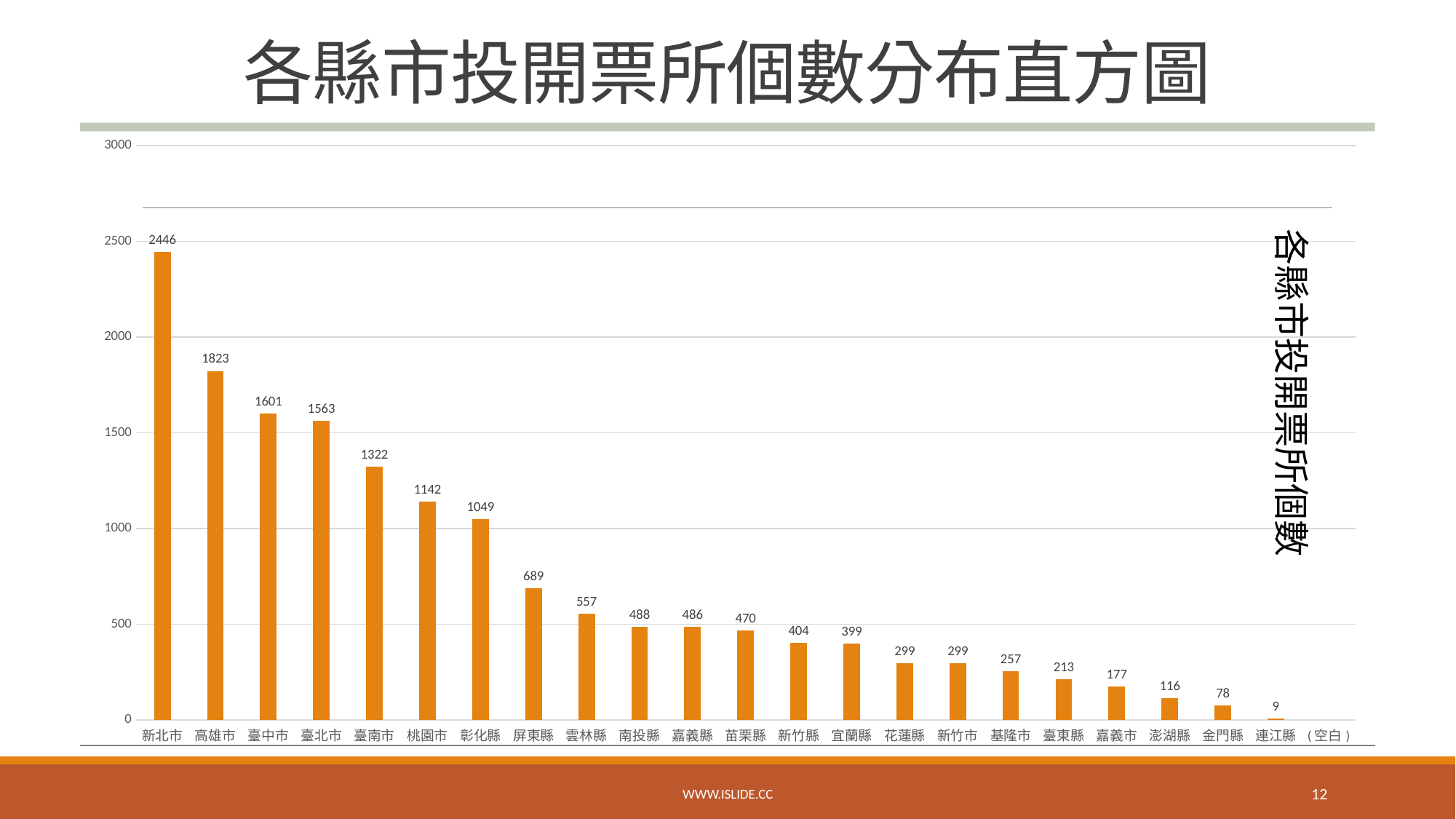

# 各縣市投開票所個數分布直方圖

### Chart

| Category | 合計 |
|---|---|
| 新北市 | 2446.0 |
| 高雄市 | 1823.0 |
| 臺中市 | 1601.0 |
| 臺北市 | 1563.0 |
| 臺南市 | 1322.0 |
| 桃園市 | 1142.0 |
| 彰化縣 | 1049.0 |
| 屏東縣 | 689.0 |
| 雲林縣 | 557.0 |
| 南投縣 | 488.0 |
| 嘉義縣 | 486.0 |
| 苗栗縣 | 470.0 |
| 新竹縣 | 404.0 |
| 宜蘭縣 | 399.0 |
| 花蓮縣 | 299.0 |
| 新竹市 | 299.0 |
| 基隆市 | 257.0 |
| 臺東縣 | 213.0 |
| 嘉義市 | 177.0 |
| 澎湖縣 | 116.0 |
| 金門縣 | 78.0 |
| 連江縣 | 9.0 |
| (空白) | None |
www.islide.cc
12